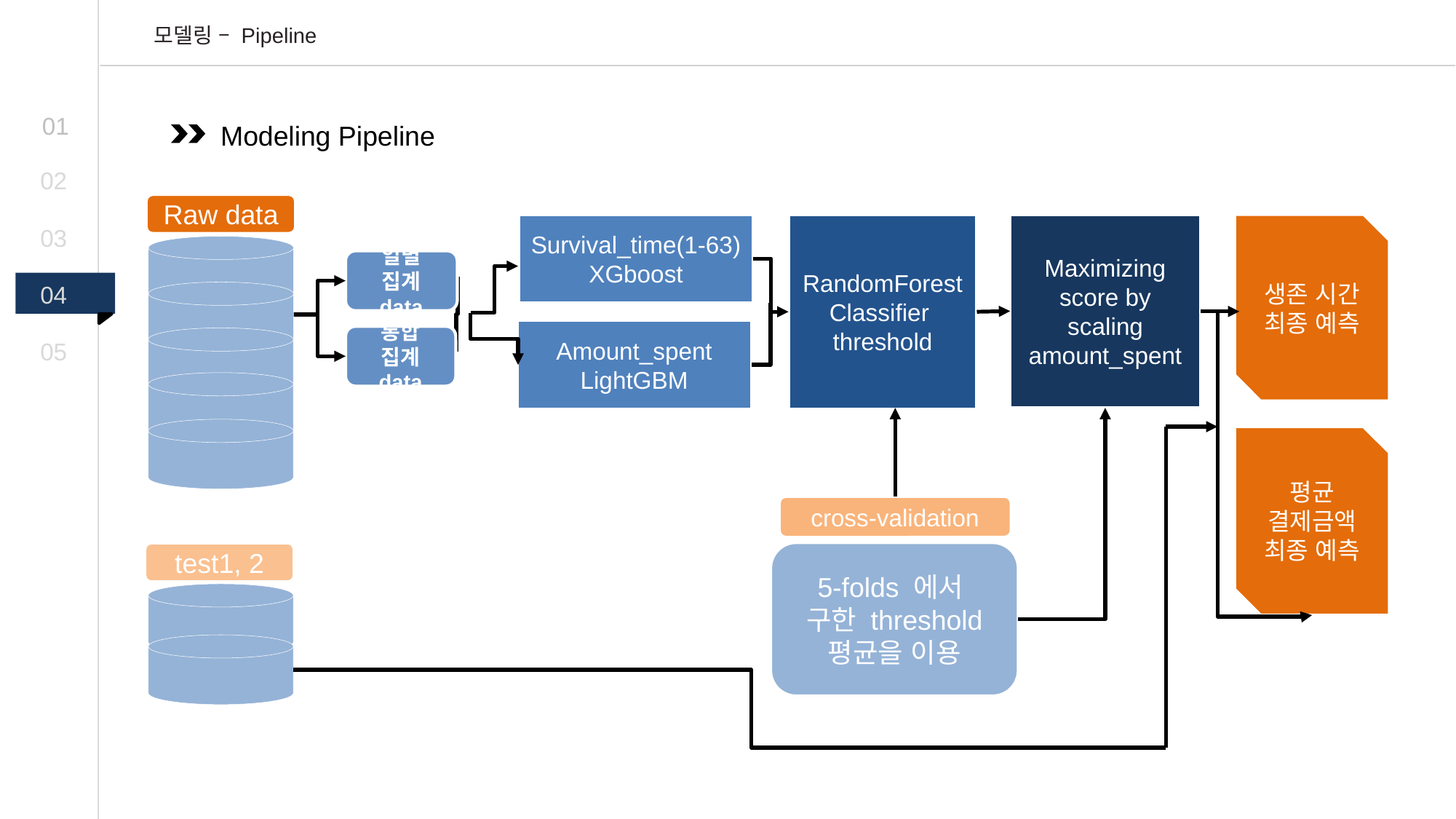

모델링 – Pipeline
01
Modeling Pipeline

02
Raw data
Survival_time(1-63)
XGboost
Amount_spent
LightGBM
RandomForest
Classifier
threshold
Maximizing score by scaling amount_spent
생존 시간
최종 예측
평균 결제금액
최종 예측
03

일별 집계
data
통합 집계
data

04

05
cross-validation
5-folds 에서
구한 threshold
평균을 이용
test1, 2